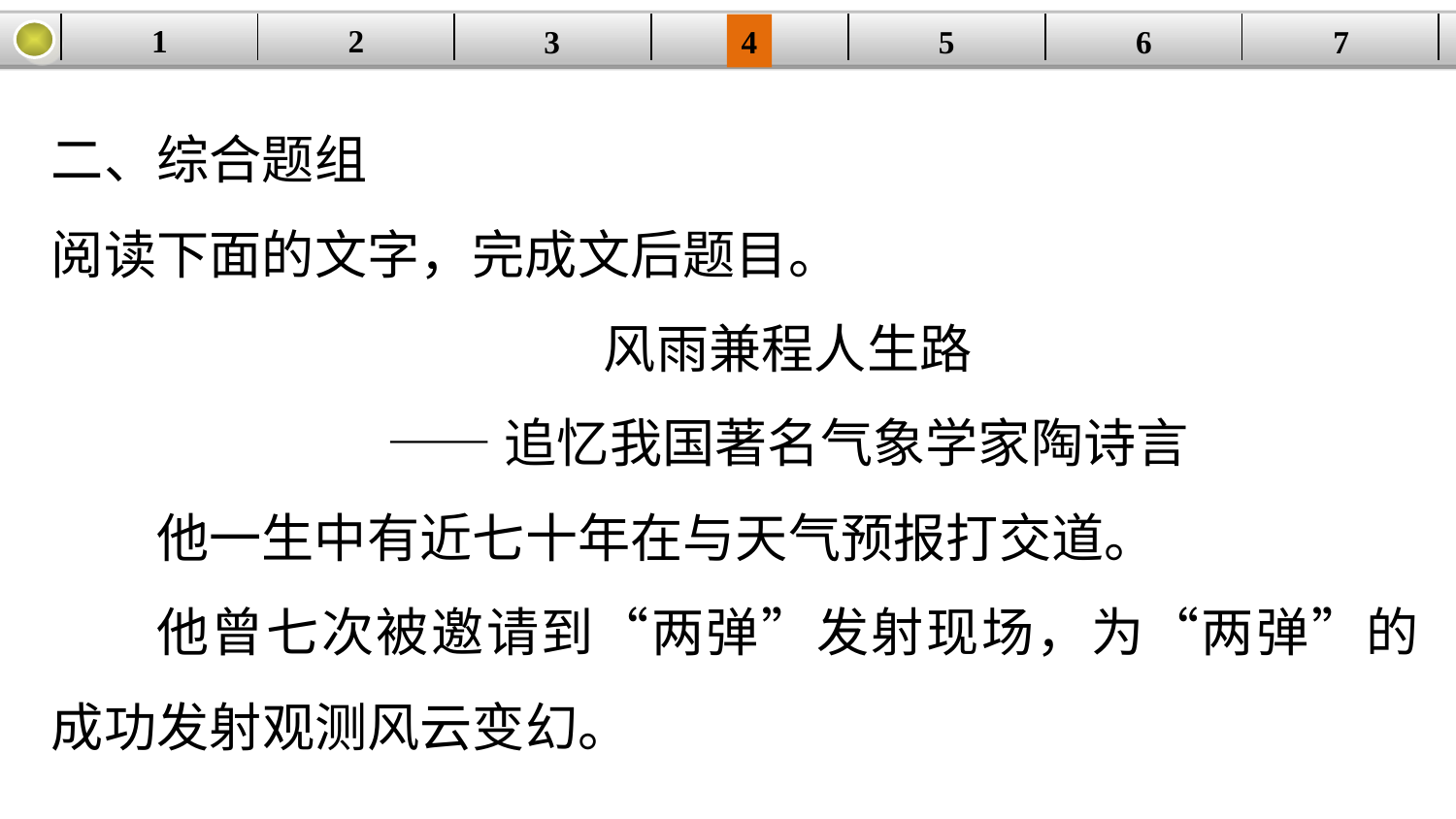

1
2
|  |  |  |  |  |  |  |
| --- | --- | --- | --- | --- | --- | --- |
3
4
5
6
7

二、综合题组
阅读下面的文字，完成文后题目。
风雨兼程人生路
——追忆我国著名气象学家陶诗言
他一生中有近七十年在与天气预报打交道。
他曾七次被邀请到“两弹”发射现场，为“两弹”的成功发射观测风云变幻。